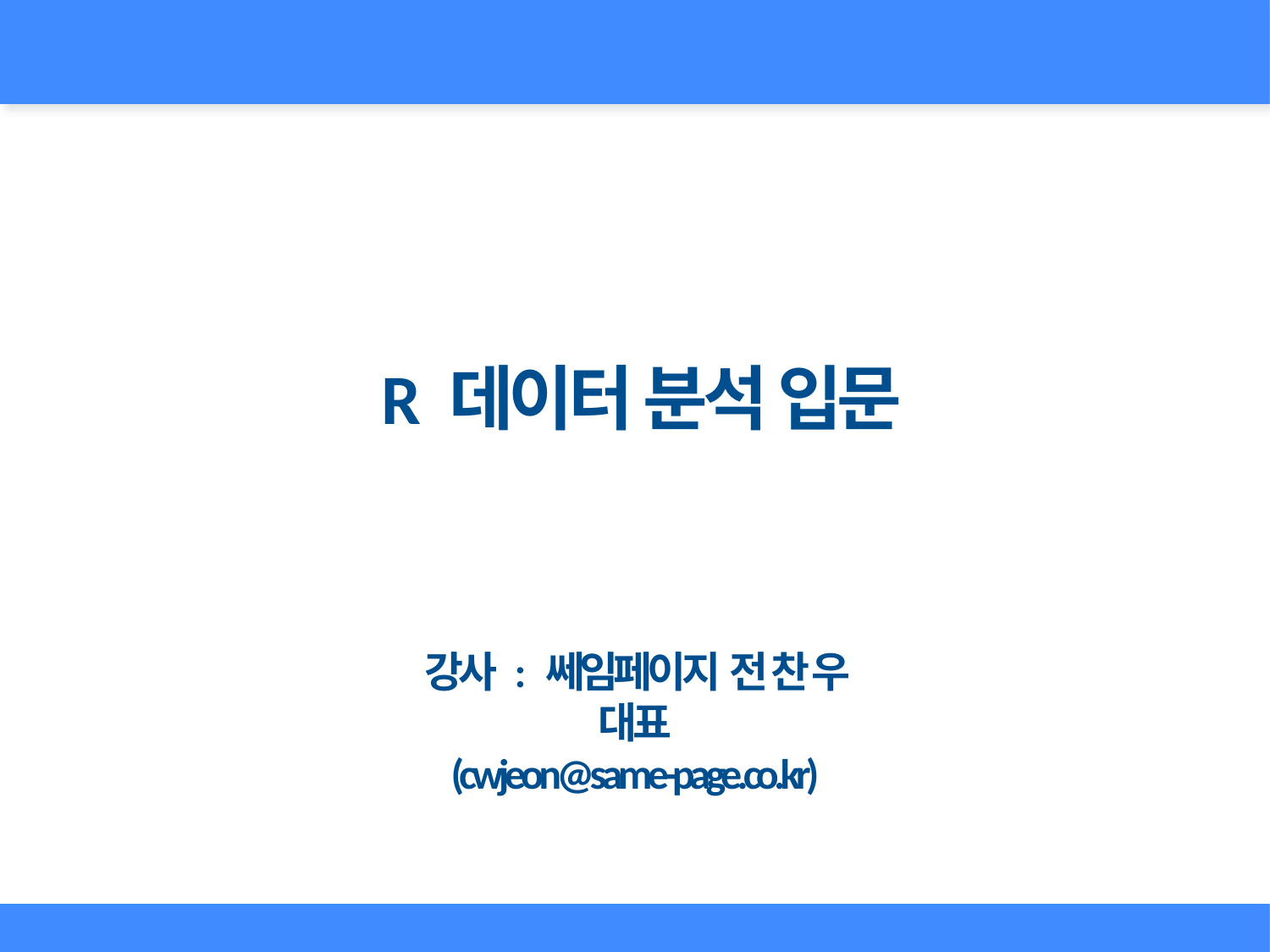

R 데이터 분석 입문
강사 :  쎄임페이지  전 찬 우 대표
(cwjeon@same-page.co.kr)